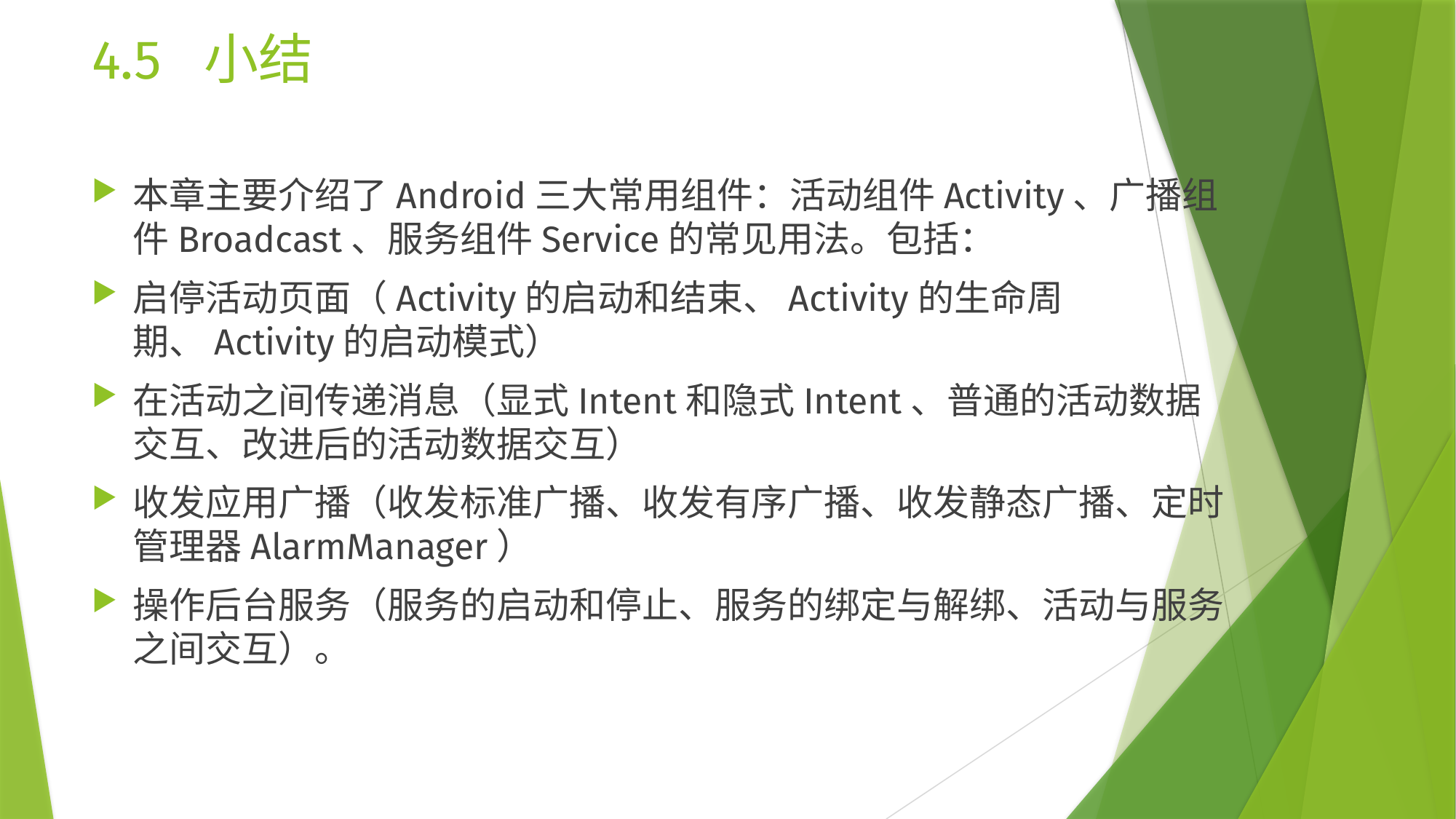

# 4.5  小结
本章主要介绍了Android三大常用组件：活动组件Activity、广播组件Broadcast、服务组件Service的常见用法。包括：
启停活动页面（Activity的启动和结束、Activity的生命周期、Activity的启动模式）
在活动之间传递消息（显式Intent和隐式Intent、普通的活动数据交互、改进后的活动数据交互）
收发应用广播（收发标准广播、收发有序广播、收发静态广播、定时管理器AlarmManager）
操作后台服务（服务的启动和停止、服务的绑定与解绑、活动与服务之间交互）。